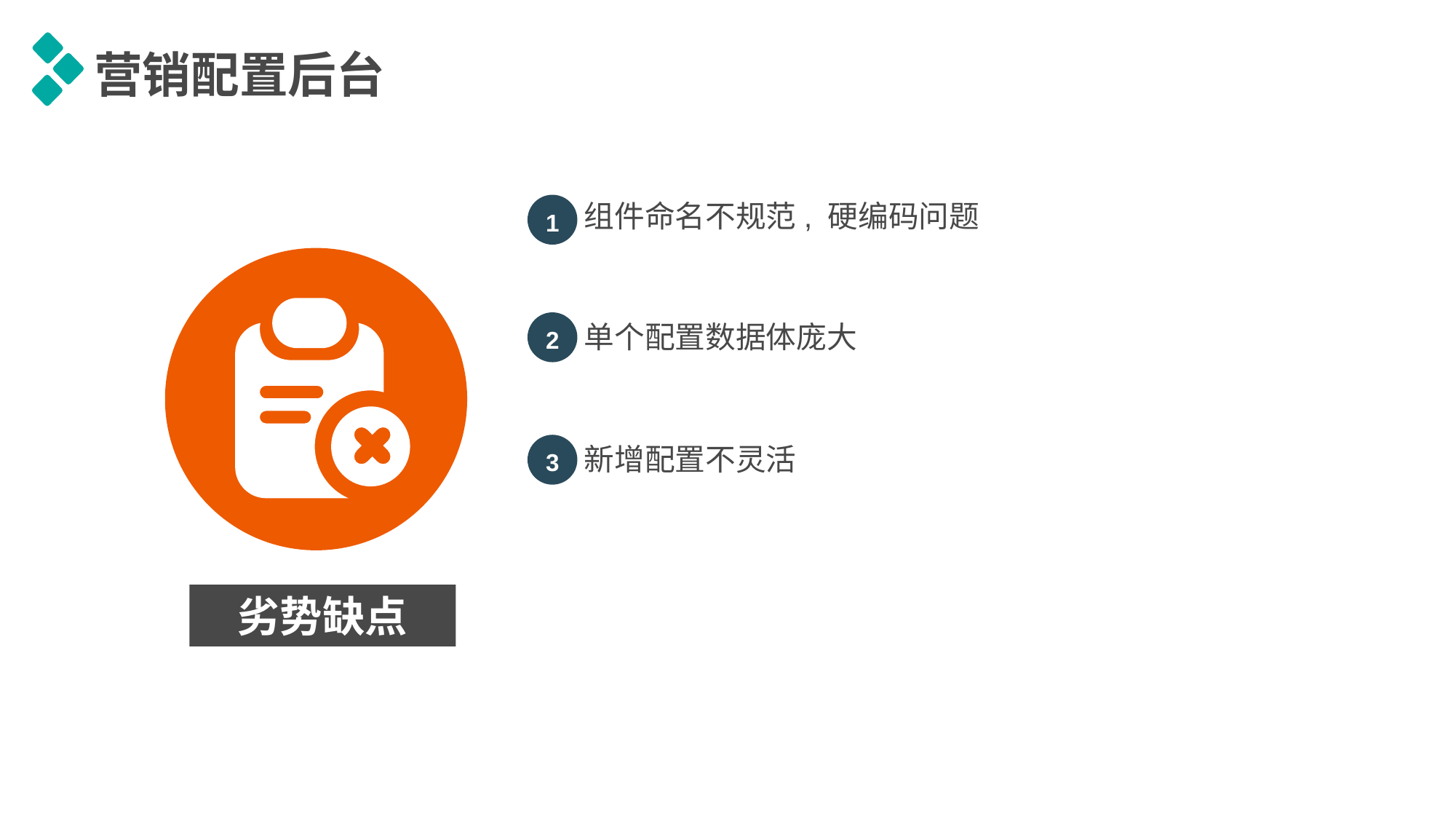

营销配置后台

组件命名不规范, 硬编码问题
1

单个配置数据体庞大
2
3
新增配置不灵活
劣势缺点